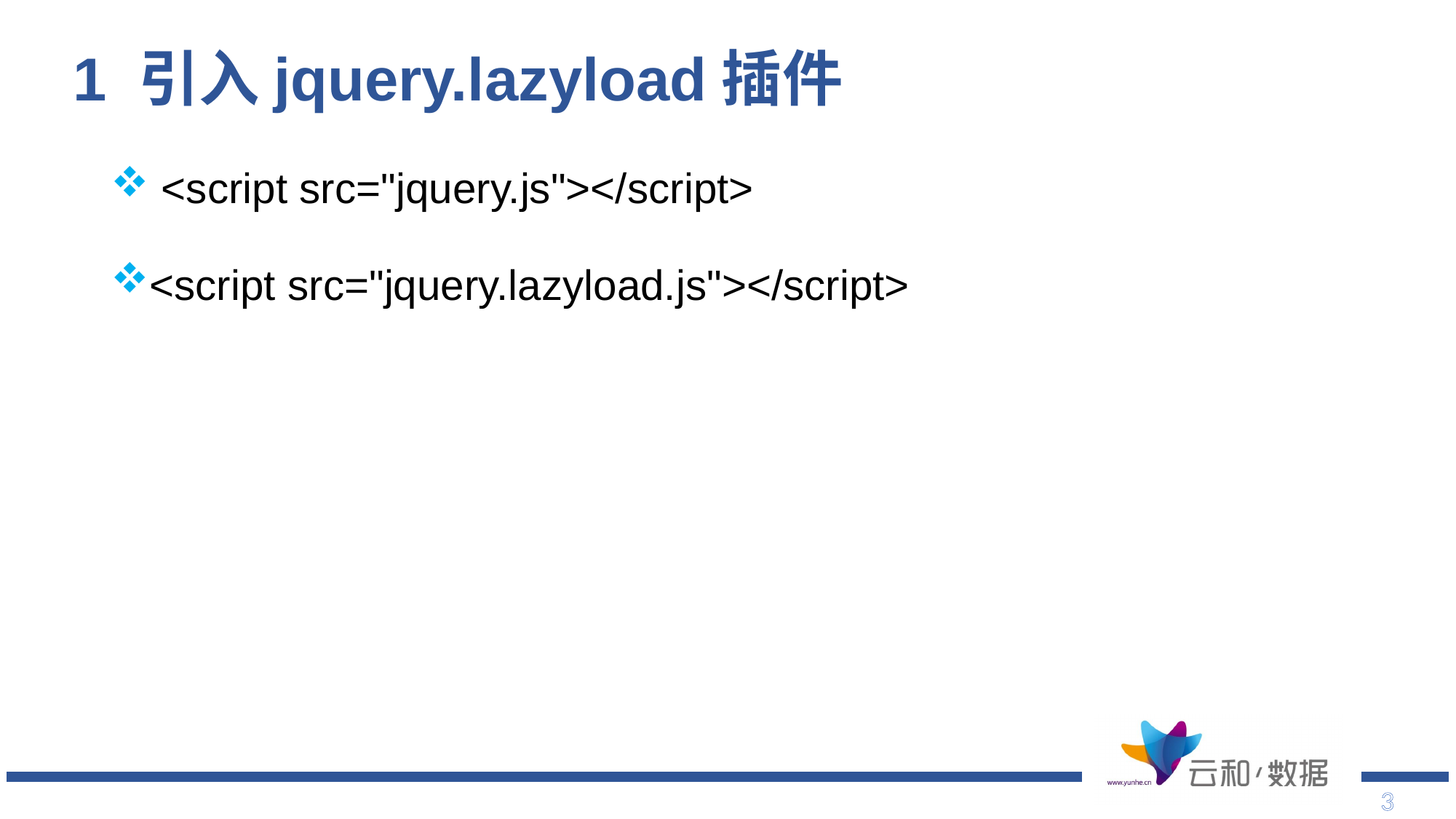

# 1 引入jquery.lazyload插件
 <script src="jquery.js"></script>
<script src="jquery.lazyload.js"></script>